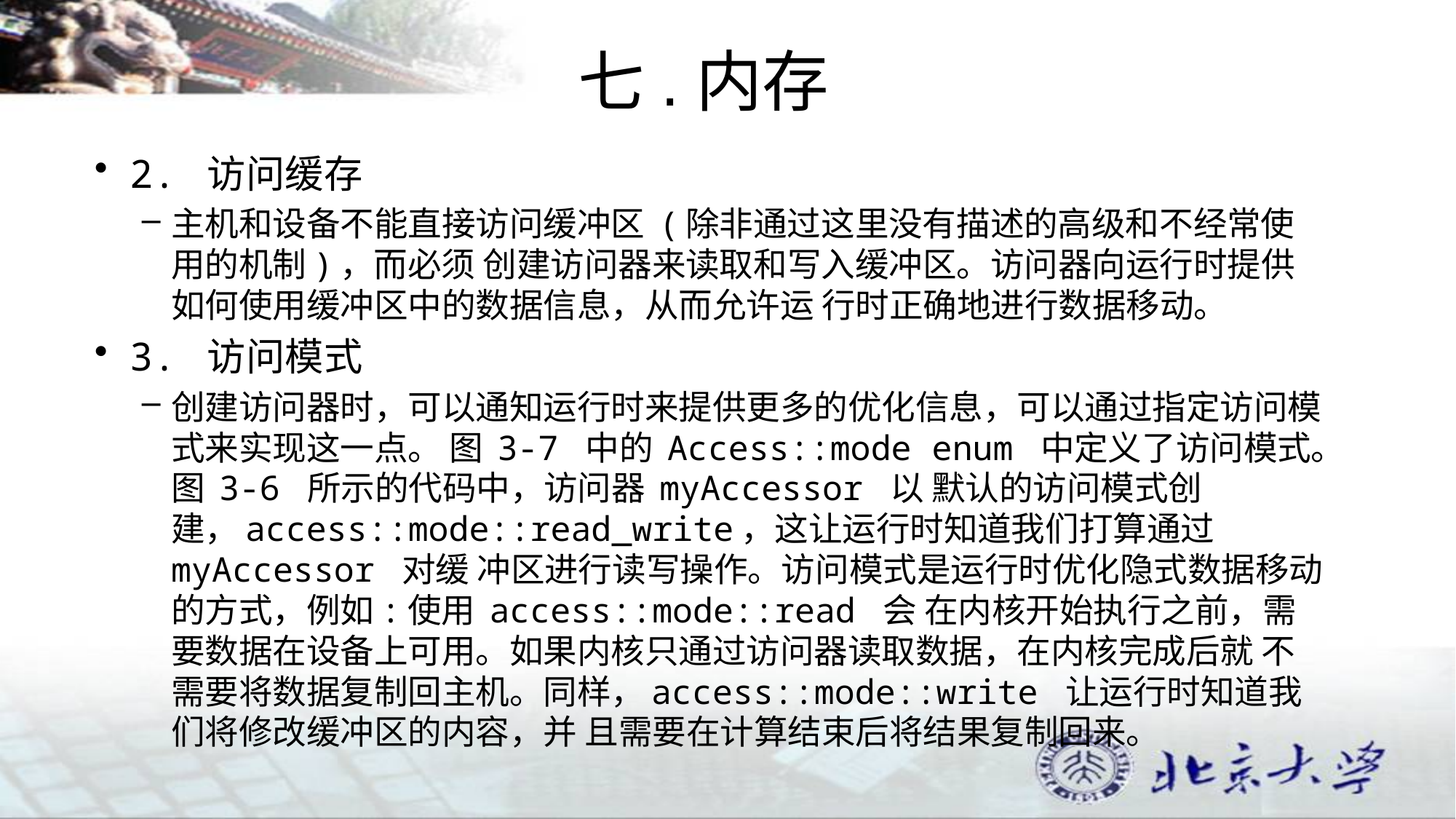

# 七.内存
2. 访问缓存
主机和设备不能直接访问缓冲区 (除非通过这里没有描述的高级和不经常使用的机制)，而必须 创建访问器来读取和写入缓冲区。访问器向运行时提供如何使用缓冲区中的数据信息，从而允许运 行时正确地进行数据移动。
3. 访问模式
创建访问器时，可以通知运行时来提供更多的优化信息，可以通过指定访问模式来实现这一点。 图 3-7 中的 Access::mode enum 中定义了访问模式。图 3-6 所示的代码中，访问器 myAccessor 以 默认的访问模式创建，access::mode::read_write，这让运行时知道我们打算通过 myAccessor 对缓 冲区进行读写操作。访问模式是运行时优化隐式数据移动的方式，例如:使用 access::mode::read 会 在内核开始执行之前，需要数据在设备上可用。如果内核只通过访问器读取数据，在内核完成后就 不需要将数据复制回主机。同样，access::mode::write 让运行时知道我们将修改缓冲区的内容，并 且需要在计算结束后将结果复制回来。